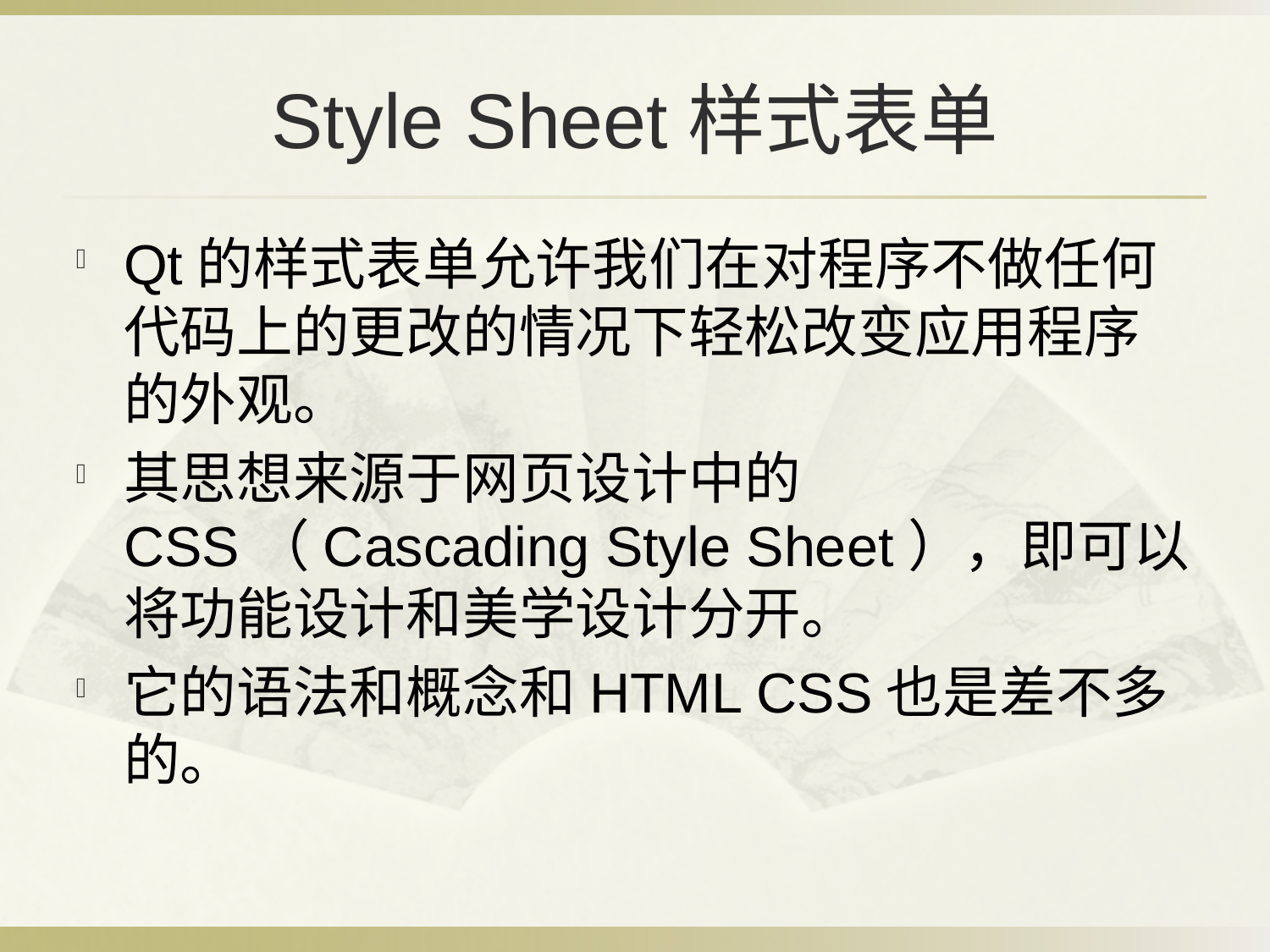

# Style Sheet样式表单
Qt的样式表单允许我们在对程序不做任何代码上的更改的情况下轻松改变应用程序的外观。
其思想来源于网页设计中的CSS（Cascading Style Sheet），即可以将功能设计和美学设计分开。
它的语法和概念和HTML CSS也是差不多的。